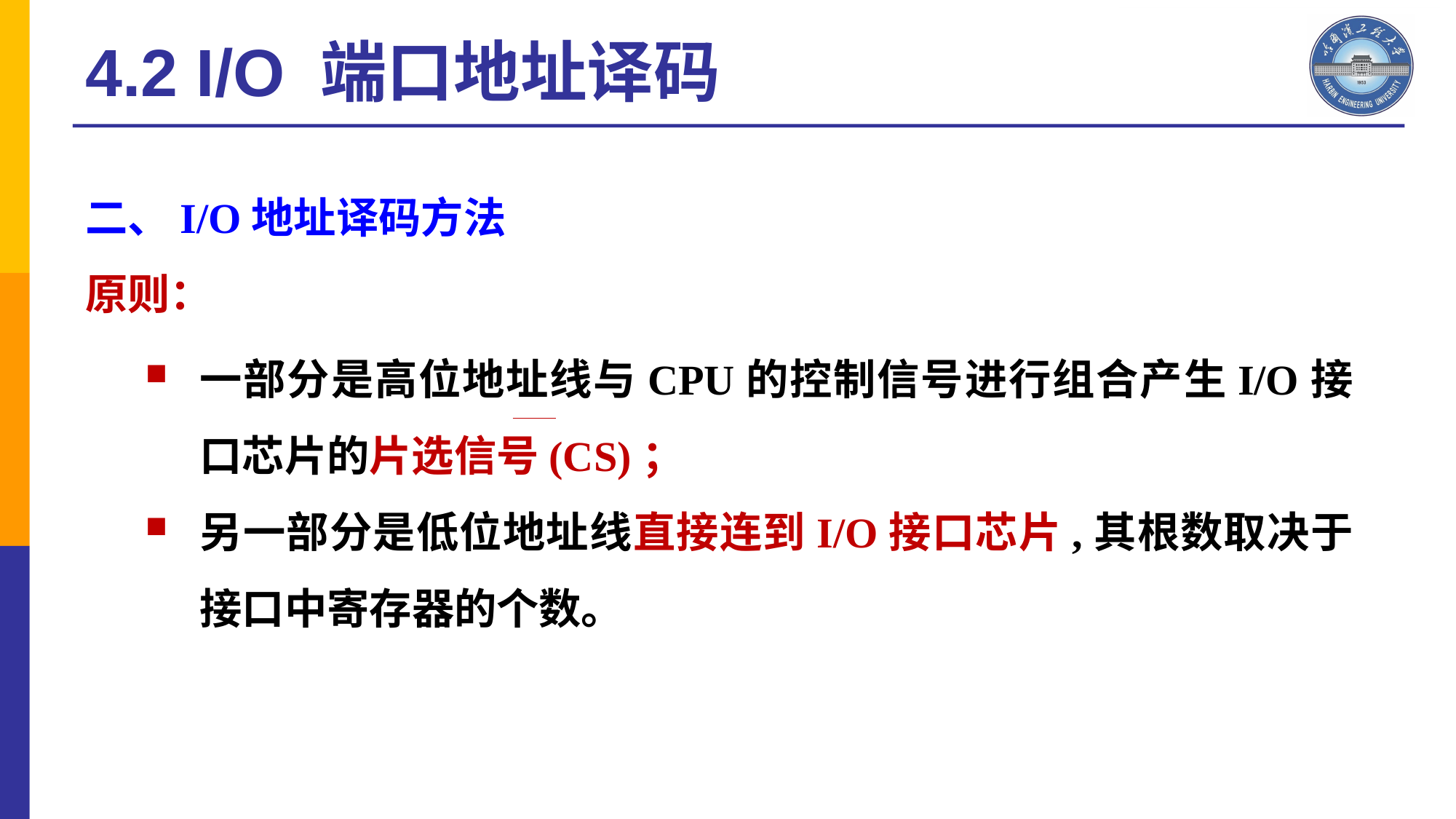

4.2 I/O 端口地址译码
二、I/O地址译码方法
原则：
一部分是高位地址线与CPU的控制信号进行组合产生I/O接口芯片的片选信号(CS)；
另一部分是低位地址线直接连到I/O接口芯片,其根数取决于接口中寄存器的个数。